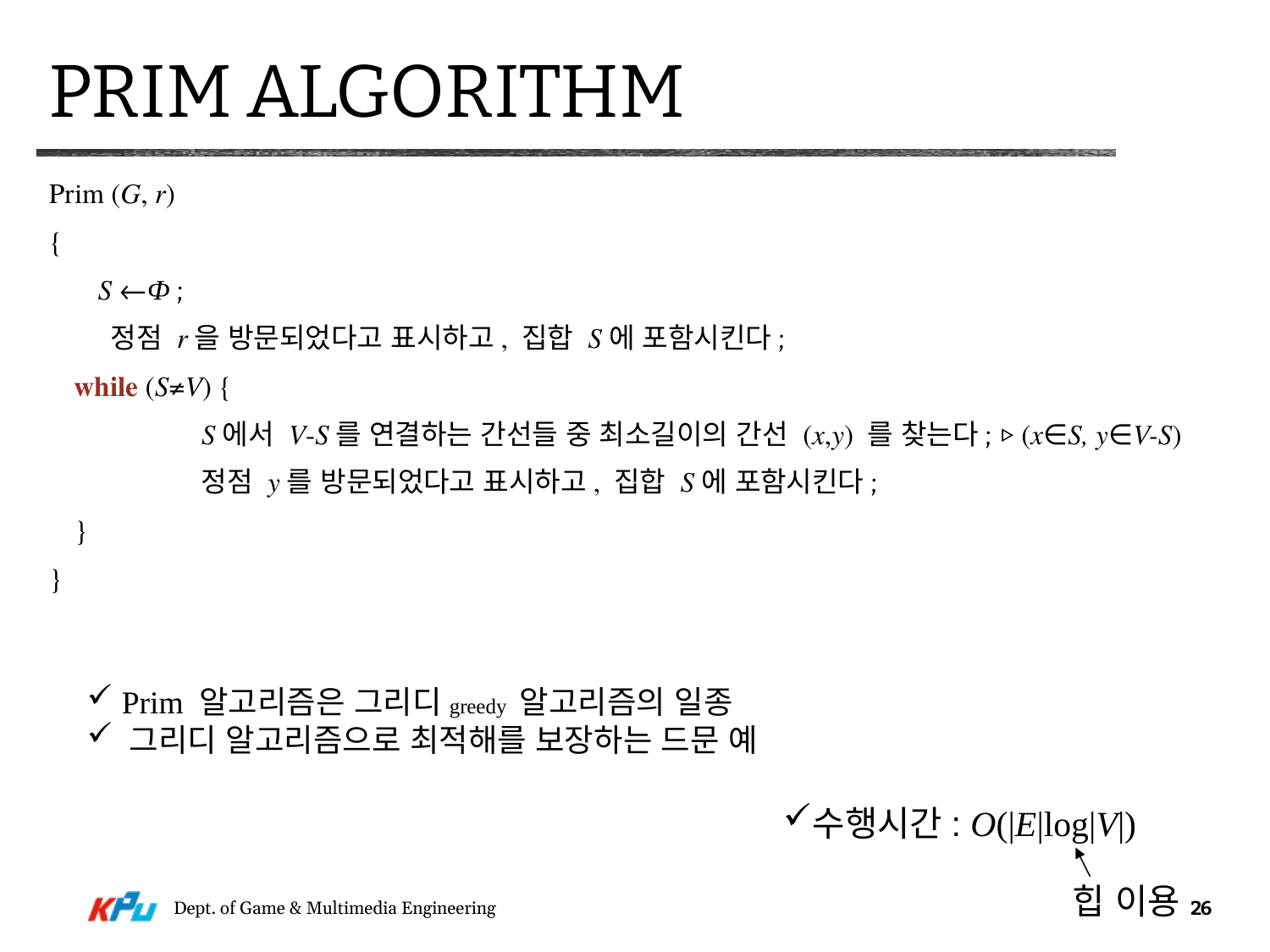

# Prim Algorithm
Prim (G, r)
{
       S ←Ф ;
       정점 r을 방문되었다고 표시하고, 집합 S에 포함시킨다;
	while (S≠V) {
		S에서 V-S를 연결하는 간선들 중 최소길이의 간선 (x,y) 를 찾는다; ▷ (x∈S, y∈V-S)
		정점 y를 방문되었다고 표시하고, 집합 S에 포함시킨다;
	}
}
 Prim 알고리즘은 그리디greedy 알고리즘의 일종
 그리디 알고리즘으로 최적해를 보장하는 드문 예
수행시간: O(|E|log|V|)

힙 이용
Dept. of Game & Multimedia Engineering
26